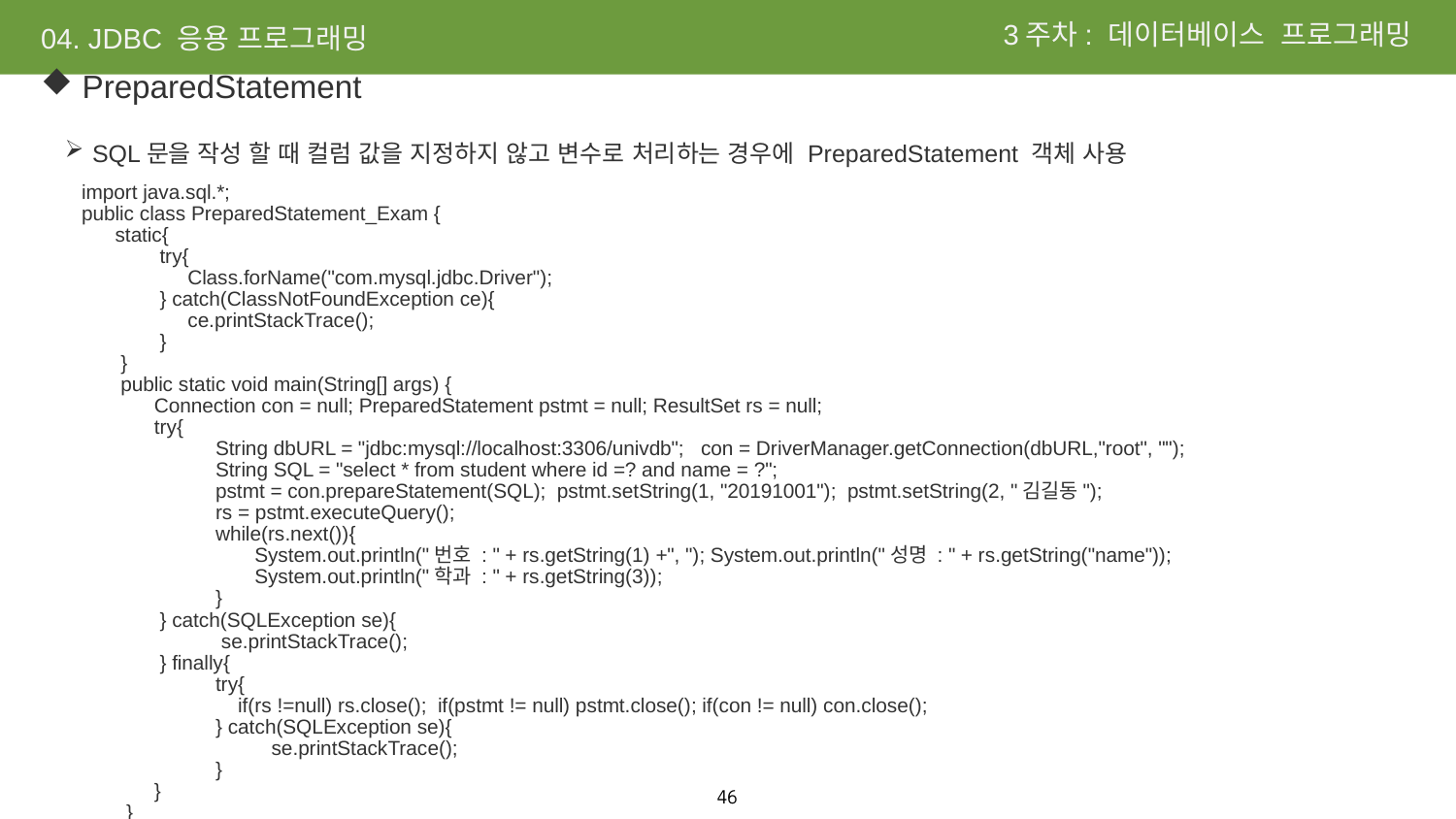

3주차: 데이터베이스  프로그래밍
04. JDBC 응용 프로그래밍
 PreparedStatement
SQL문을 작성 할 때 컬럼 값을 지정하지 않고 변수로 처리하는 경우에 PreparedStatement 객체 사용
import java.sql.*;
public class PreparedStatement_Exam {
      static{
              try{
                   Class.forName("com.mysql.jdbc.Driver");
              } catch(ClassNotFoundException ce){
                   ce.printStackTrace();
              }
       }
       public static void main(String[] args) {
             Connection con = null; PreparedStatement pstmt = null; ResultSet rs = null;
             try{
                        String dbURL = "jdbc:mysql://localhost:3306/univdb";   con = DriverManager.getConnection(dbURL,"root", "");
                        String SQL = "select * from student where id =? and name = ?";
                        pstmt = con.prepareStatement(SQL);  pstmt.setString(1, "20191001");  pstmt.setString(2, "김길동");
                        rs = pstmt.executeQuery();
                        while(rs.next()){
                               System.out.println("번호 : " + rs.getString(1) +", "); System.out.println("성명 : " + rs.getString("name"));
                               System.out.println("학과 : " + rs.getString(3));
                        }
              } catch(SQLException se){
                         se.printStackTrace();
              } finally{
                        try{
                            if(rs !=null) rs.close();  if(pstmt != null) pstmt.close(); if(con != null) con.close();
                        } catch(SQLException se){
                                  se.printStackTrace();
                        }
             }
        }
}
46